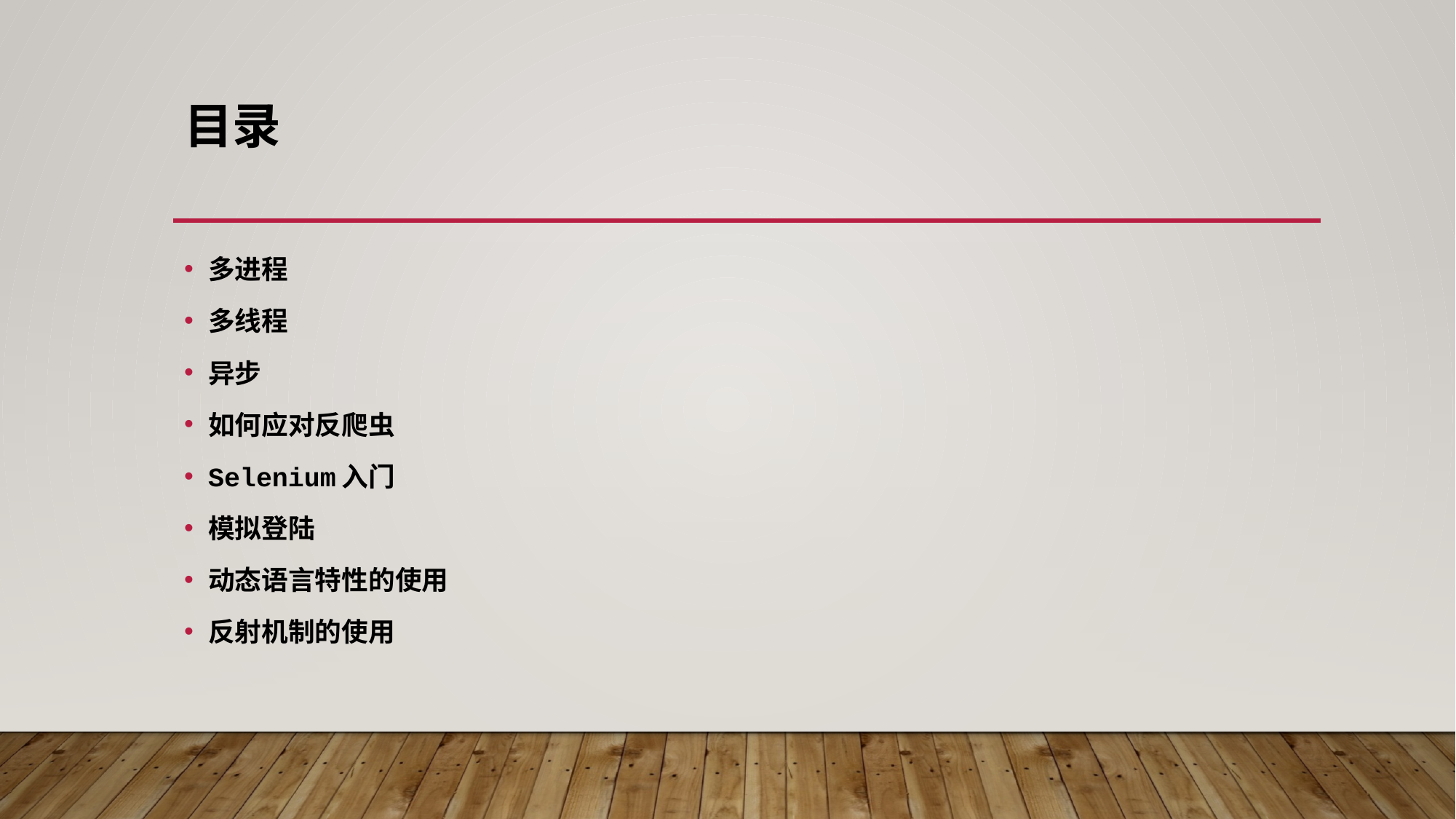

# 目录
多进程
多线程
异步
如何应对反爬虫
Selenium入门
模拟登陆
动态语言特性的使用
反射机制的使用